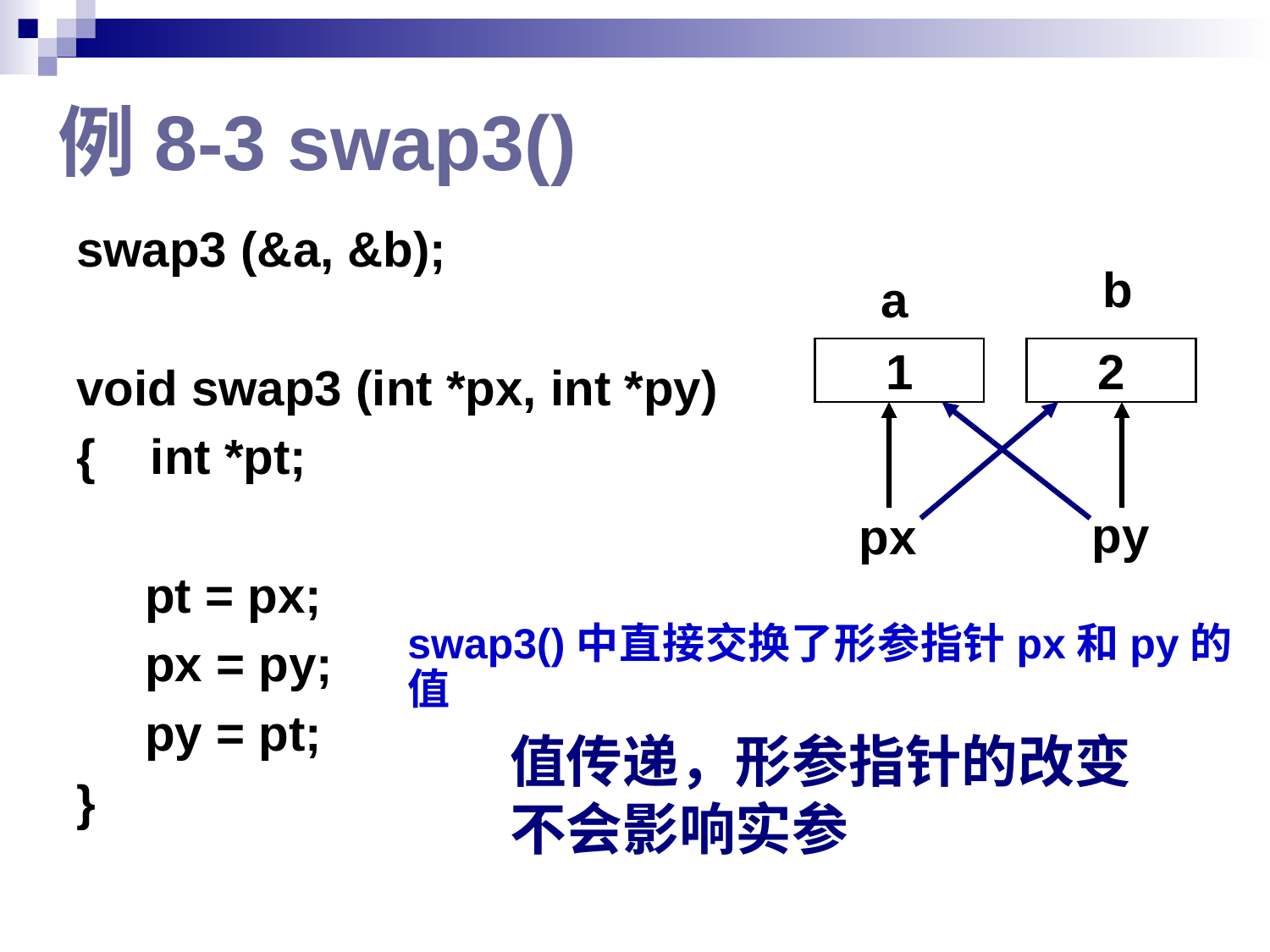

# 例8-3 swap3()
swap3 (&a, &b);

void swap3 (int *px, int *py)
{    int *pt;

     pt = px;
     px = py;
     py = pt;
}
b
a
1
2
py
px

swap3()中直接交换了形参指针px和py的值
值传递，形参指针的改变不会影响实参